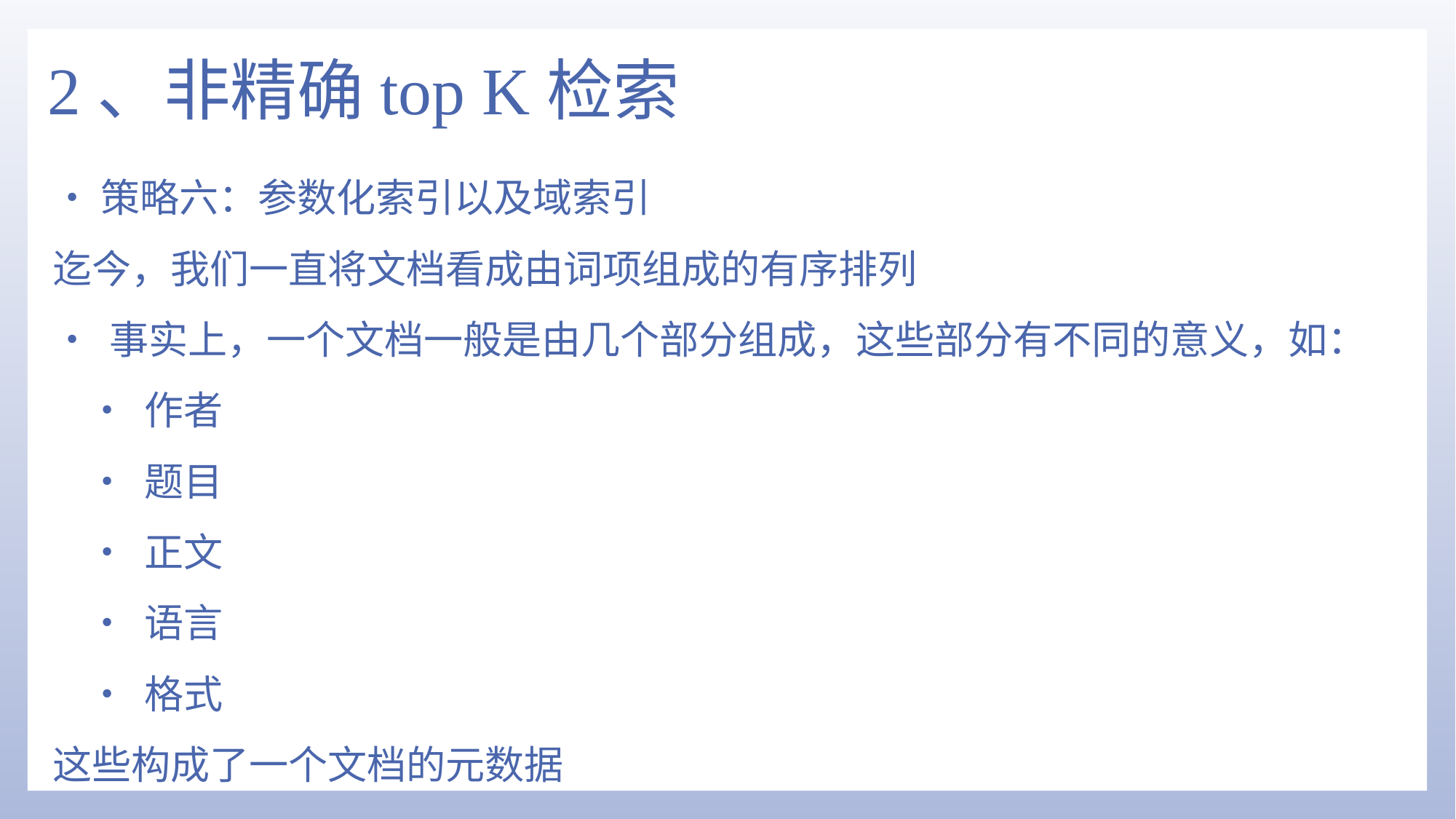

# 2、非精确top K检索
•策略六：参数化索引以及域索引
迄今，我们一直将文档看成由词项组成的有序排列
• 事实上，一个文档一般是由几个部分组成，这些部分有不同的意义，如：
• 作者
• 题目
• 正文
• 语言
• 格式
这些构成了一个文档的元数据